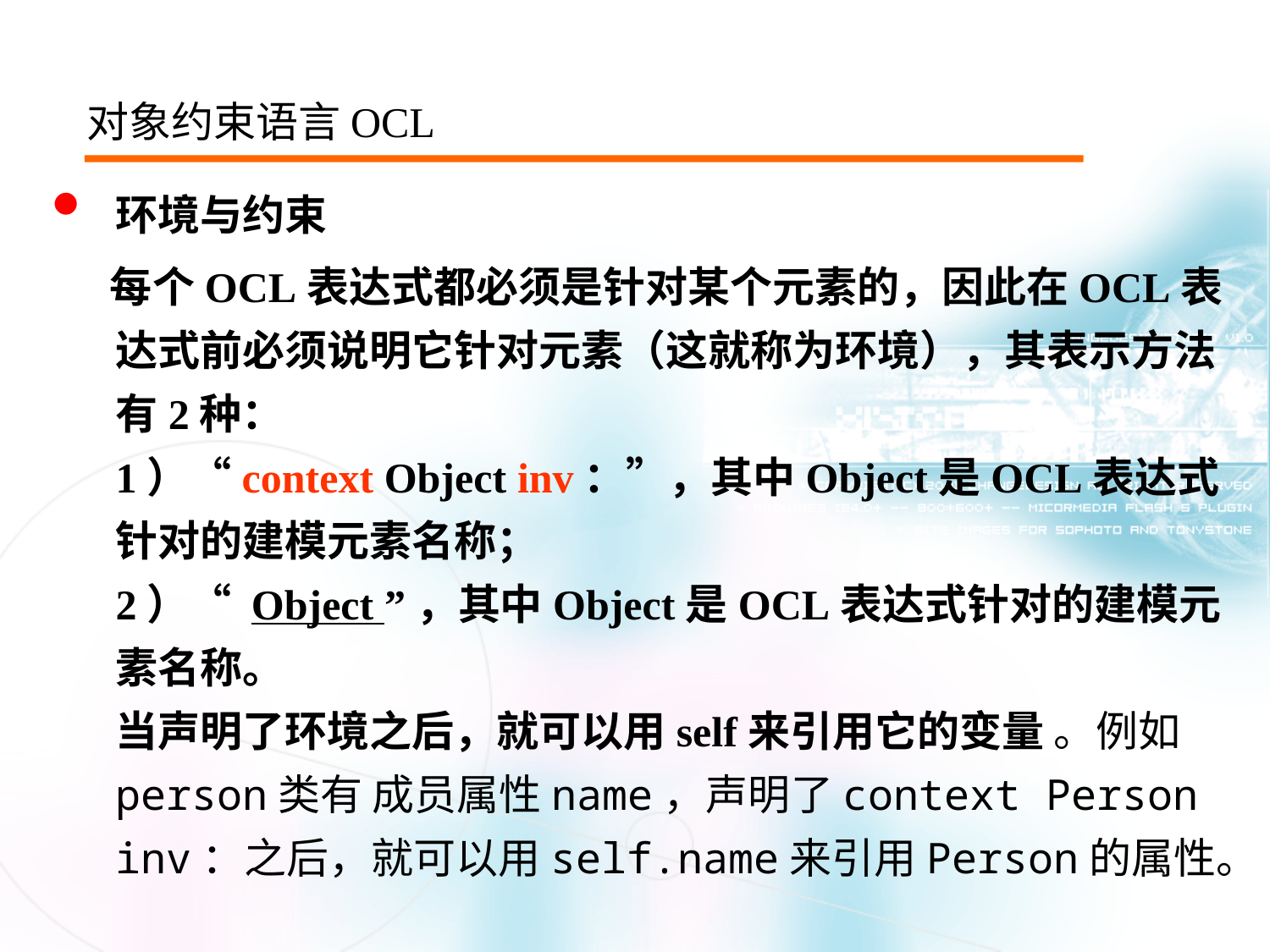

对象约束语言OCL
环境与约束
     每个OCL表达式都必须是针对某个元素的，因此在OCL表达式前必须说明它针对元素（这就称为环境），其表示方法有2种：
1）“context Object inv：”，其中Object是OCL表达式针对的建模元素名称；
2）“ Object ”，其中Object是OCL表达式针对的建模元素名称。
当声明了环境之后，就可以用self来引用它的变量 。例如person类有 成员属性name，声明了context Person inv：之后，就可以用self.name来引用Person的属性。